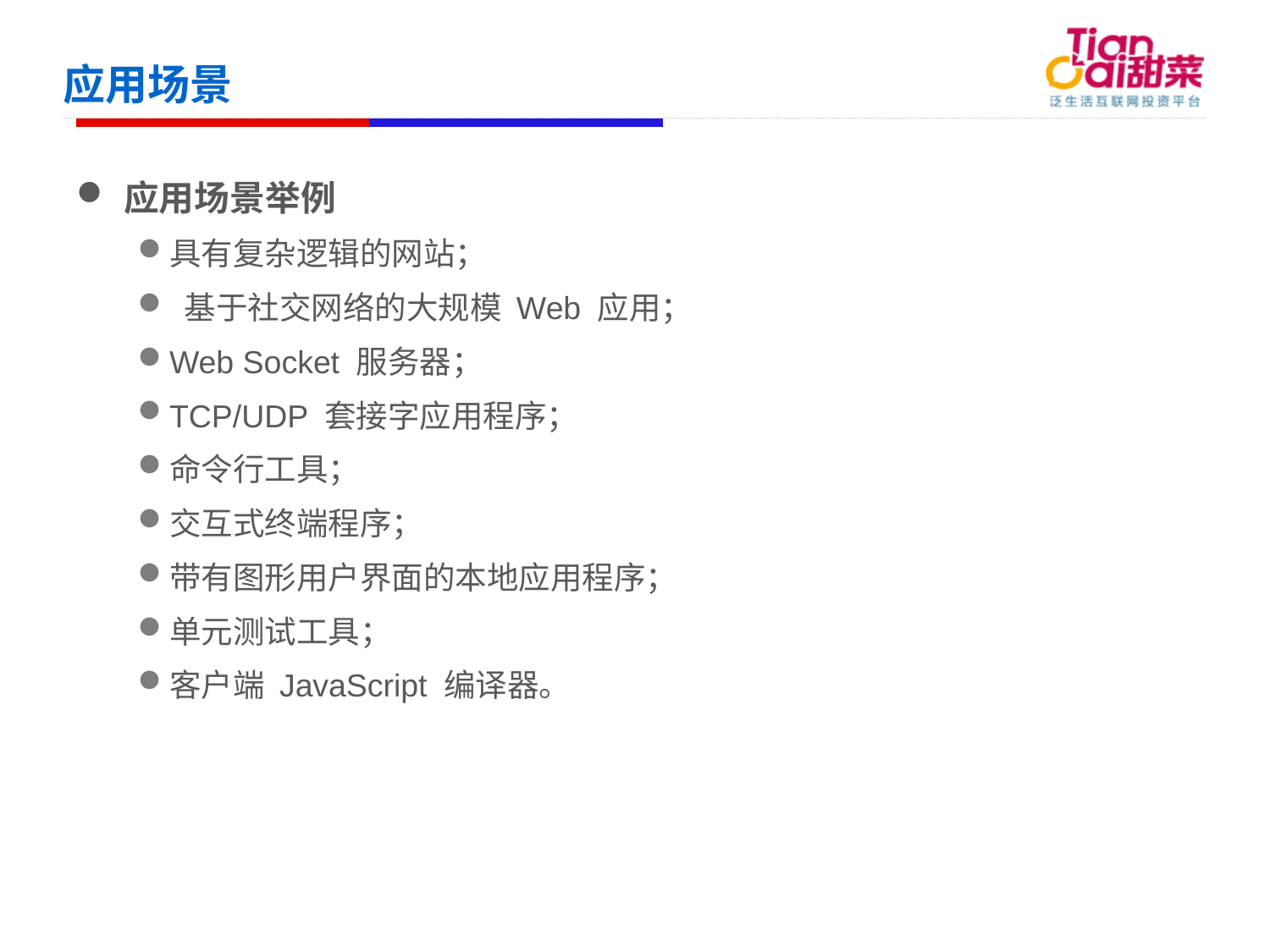

# 应用场景
应用场景举例
具有复杂逻辑的网站；
 基于社交网络的大规模 Web 应用；
Web Socket 服务器；
TCP/UDP 套接字应用程序；
命令行工具；
交互式终端程序；
带有图形用户界面的本地应用程序；
单元测试工具；
客户端 JavaScript 编译器。